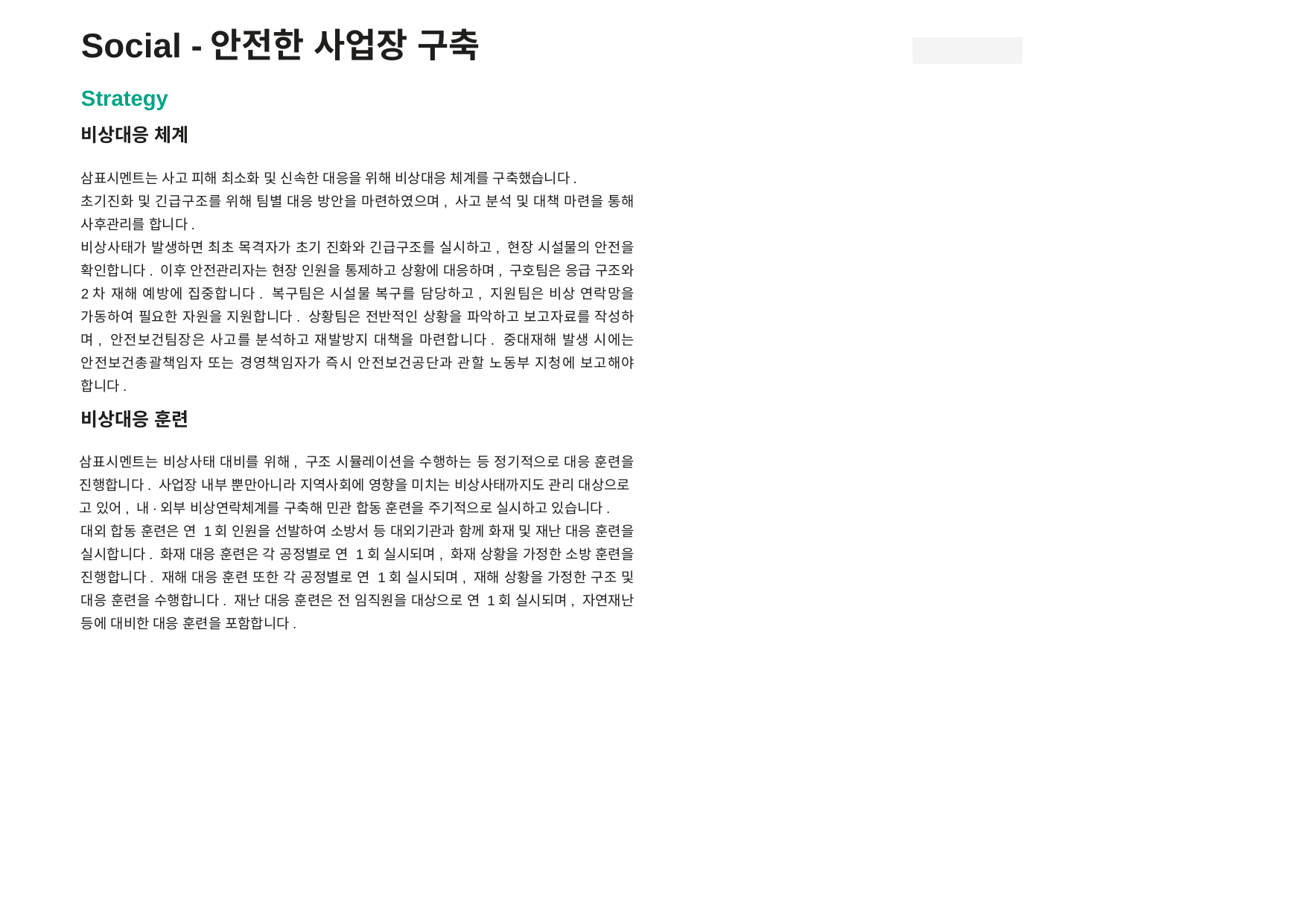

Social -안전한 사업장 구축
Strategy
비상대응 체계
삼표시멘트는 사고 피해 최소화 및 신속한 대응을 위해 비상대응 체계를 구축했습니다.
초기진화 및 긴급구조를 위해 팀별 대응 방안을 마련하였으며, 사고 분석 및 대책 마련을 통해 사후관리를 합니다.
비상사태가 발생하면 최초 목격자가 초기 진화와 긴급구조를 실시하고, 현장 시설물의 안전을 확인합니다. 이후 안전관리자는 현장 인원을 통제하고 상황에 대응하며, 구호팀은 응급 구조와 2차 재해 예방에 집중합니다. 복구팀은 시설물 복구를 담당하고, 지원팀은 비상 연락망을 가동하여 필요한 자원을 지원합니다. 상황팀은 전반적인 상황을 파악하고 보고자료를 작성하며, 안전보건팀장은 사고를 분석하고 재발방지 대책을 마련합니다. 중대재해 발생 시에는 안전보건총괄책임자 또는 경영책임자가 즉시 안전보건공단과 관할 노동부 지청에 보고해야 합니다.
비상대응 훈련
삼표시멘트는 비상사태 대비를 위해, 구조 시뮬레이션을 수행하는 등 정기적으로 대응 훈련을 진행합니다. 사업장 내부 뿐만아니라 지역사회에 영향을 미치는 비상사태까지도 관리 대상으로  고 있어, 내·외부 비상연락체계를 구축해 민관 합동 훈련을 주기적으로 실시하고 있습니다.
대외 합동 훈련은 연 1회 인원을 선발하여 소방서 등 대외기관과 함께 화재 및 재난 대응 훈련을 실시합니다. 화재 대응 훈련은 각 공정별로 연 1회 실시되며, 화재 상황을 가정한 소방 훈련을 진행합니다. 재해 대응 훈련 또한 각 공정별로 연 1회 실시되며, 재해 상황을 가정한 구조 및 대응 훈련을 수행합니다. 재난 대응 훈련은 전 임직원을 대상으로 연 1회 실시되며, 자연재난 등에 대비한 대응 훈련을 포함합니다.